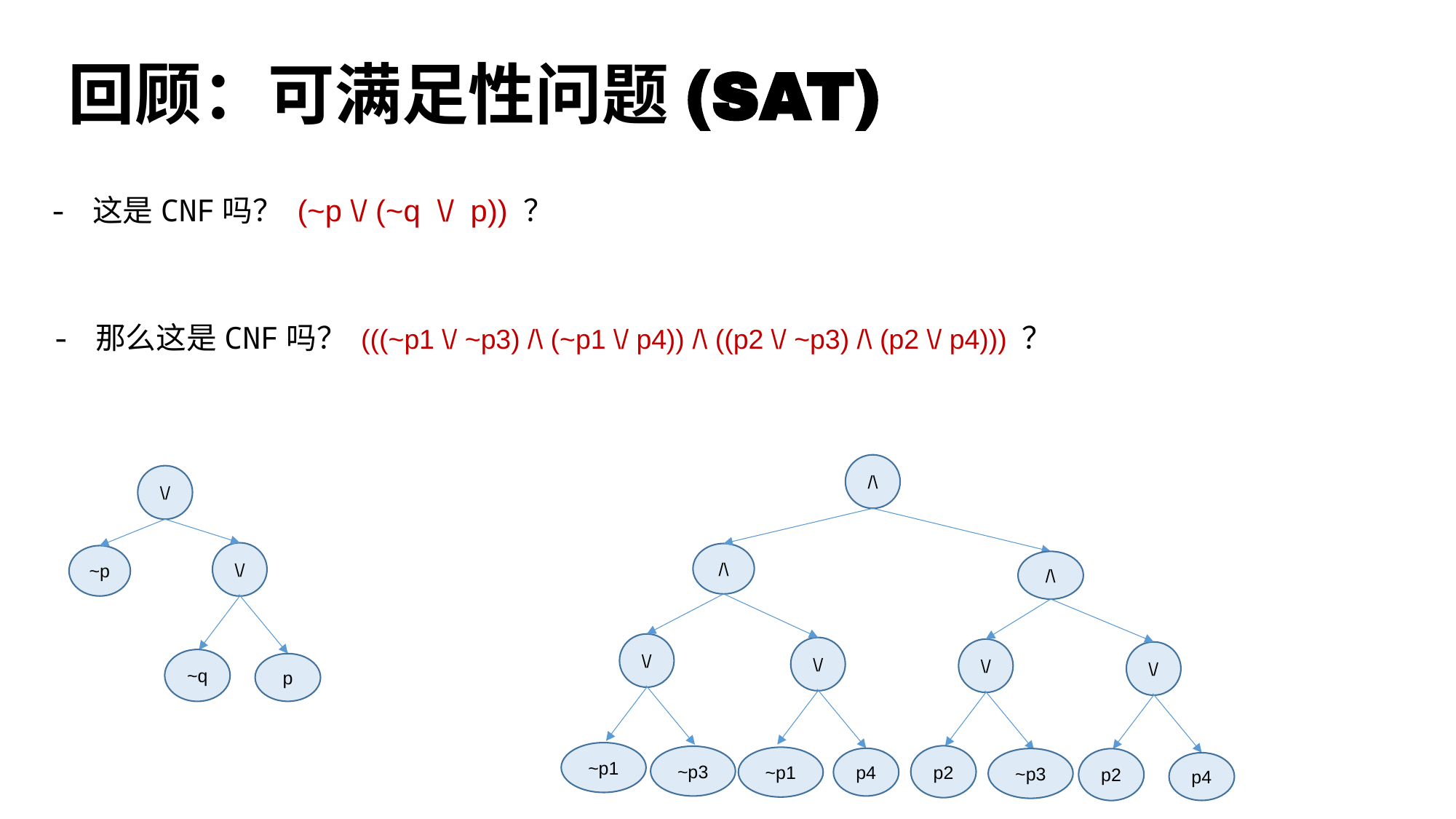

# 回顾：可满足性问题(SAT)
- 这是CNF吗？ (~p \/ (~q  \/  p)) ？
- 那么这是CNF吗？ (((~p1 \/ ~p3) /\ (~p1 \/ p4)) /\ ((p2 \/ ~p3) /\ (p2 \/ p4))) ？
/\
\/
\/
/\
~p
/\
\/
\/
\/
\/
~q
p
~p1
p2
~p3
~p1
p4
~p3
p2
p4